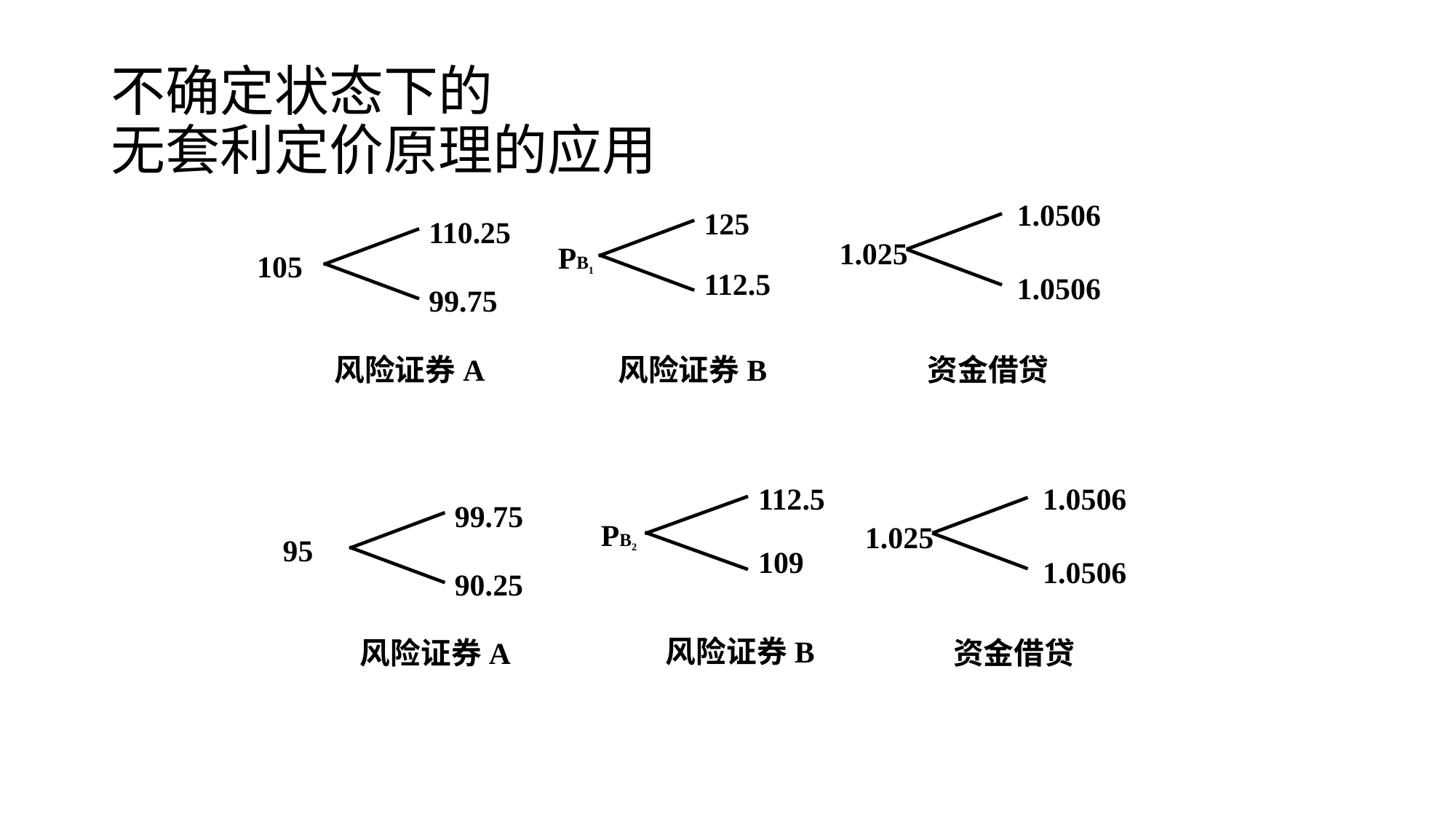

不确定状态下的
无套利定价原理的应用
1.0506

1.025

1.0506
资金借贷
125

PB1

112.5
风险证券B
110.25

105

99.75
风险证券A
112.5

PB2

109
风险证券B
1.0506

1.025

1.0506
资金借贷
99.75

95

90.25
风险证券A